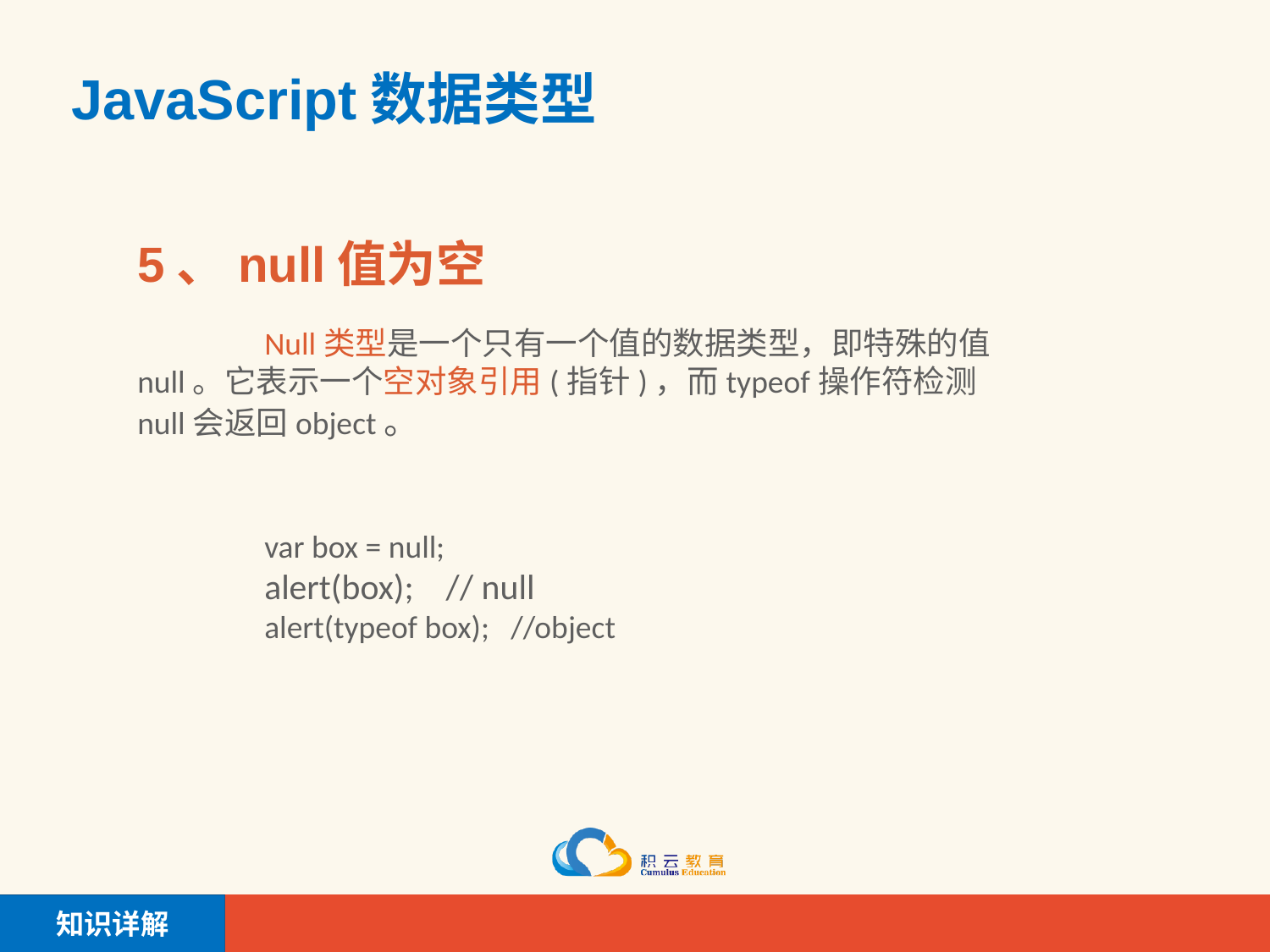

# JavaScript数据类型
5、null值为空

	Null类型是一个只有一个值的数据类型，即特殊的值null。它表示一个空对象引用(指针)，而typeof操作符检测null会返回object。

	var box = null;
	alert(box);    // null
	alert(typeof box);   //object